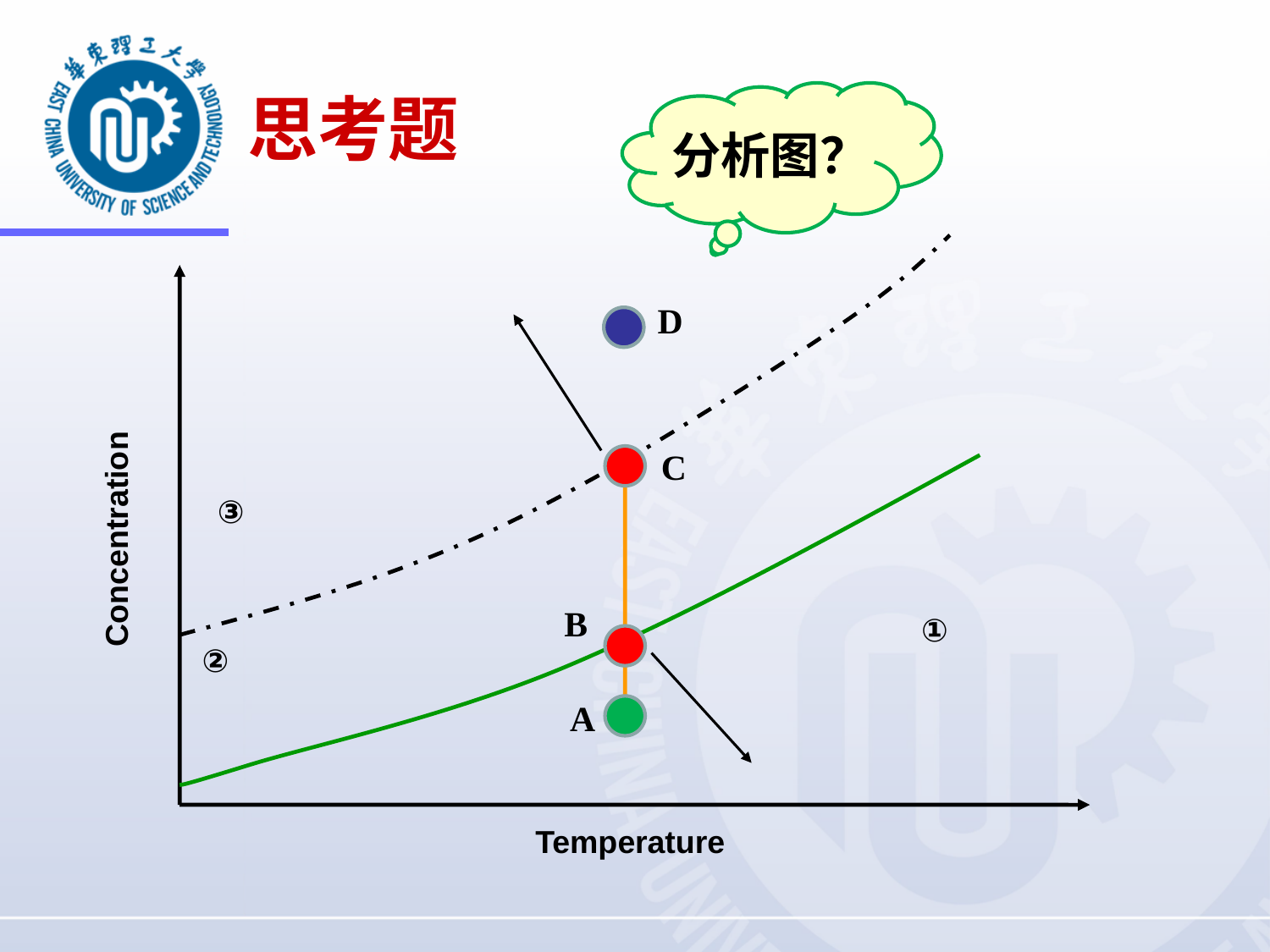

# 思考题
分析图？

D

Concentration
C

③
B
①

②

A

Temperature